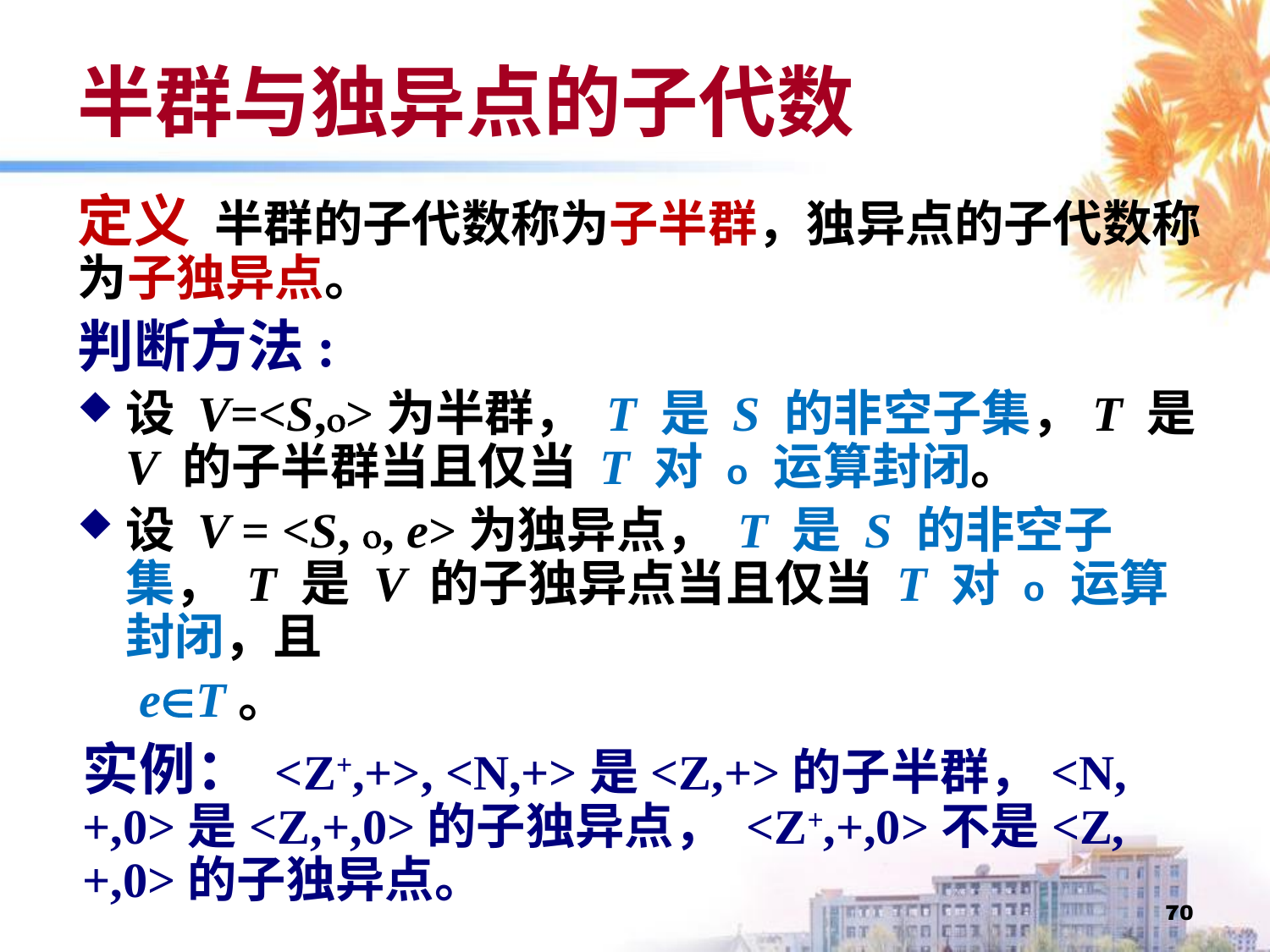

# 半群与独异点的子代数
定义  半群的子代数称为子半群，独异点的子代数称为子独异点。
判断方法:
设 V=<S,ο>为半群， T 是 S 的非空子集，T 是 V 的子半群当且仅当 T 对 o 运算封闭。
设 V = <S, ο, e>为独异点， T 是 S 的非空子集， T 是 V 的子独异点当且仅当 T 对 o 运算封闭，且
     e∈T。
实例： <Z+,+>, <N,+>是<Z,+>的子半群，<N,+,0>是<Z,+,0>的子独异点， <Z+,+,0>不是<Z,+,0>的子独异点。
70